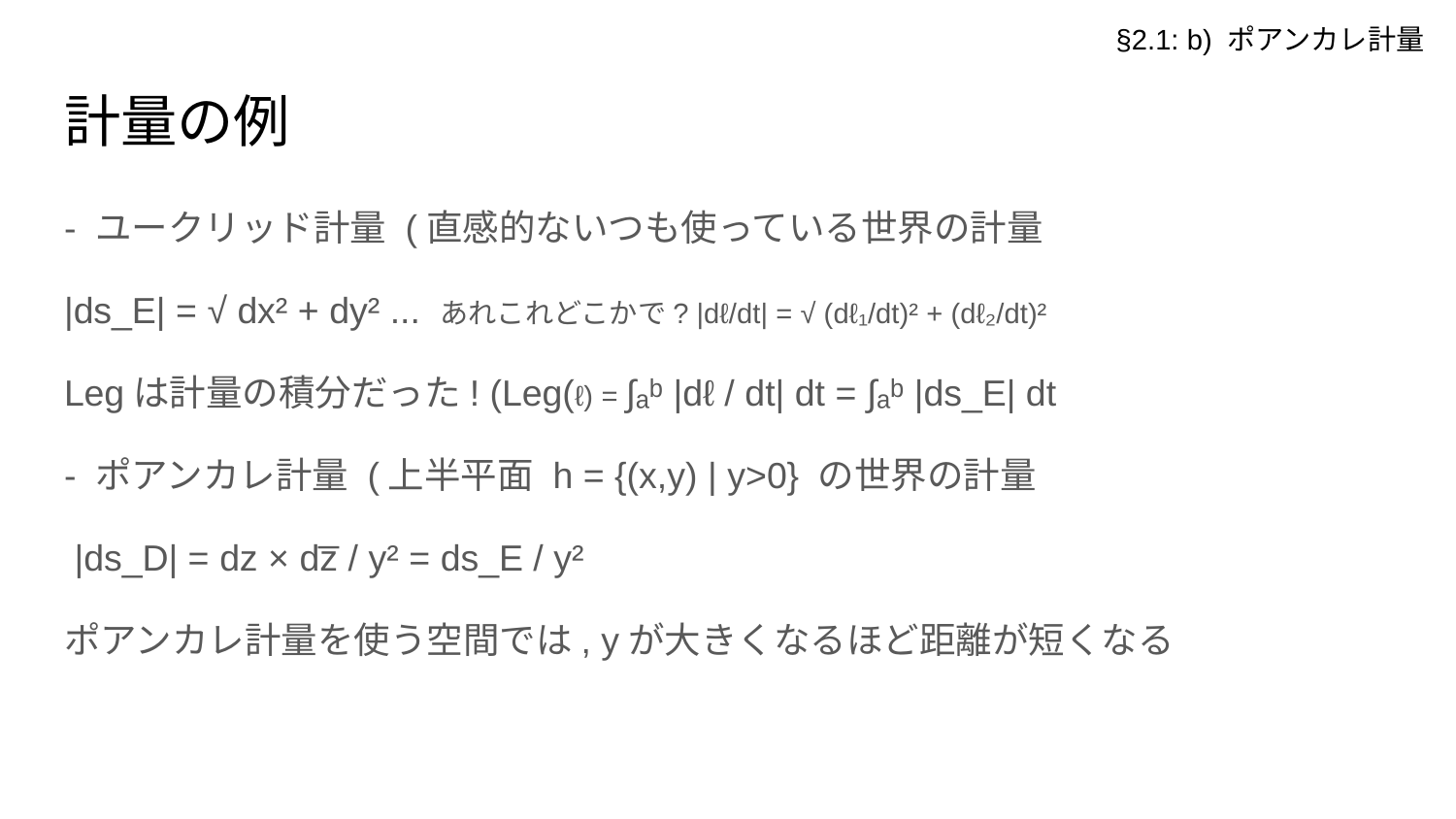

§2.1: b) ポアンカレ計量
# 計量の例
- ユークリッド計量 (直感的ないつも使っている世界の計量
|ds_E| = √ dx² + dy² ... あれこれどこかで? |dℓ/dt| = √ (dℓ₁/dt)² + (dℓ₂/dt)²
Legは計量の積分だった! (Leg(ℓ) = ∫ₐᵇ |dℓ / dt| dt = ∫ₐᵇ |ds_E| dt
- ポアンカレ計量 (上半平面 h = {(x,y) | y>0} の世界の計量
 |ds_D| = dz × dz̅ / y² = ds_E / y²
ポアンカレ計量を使う空間では, yが大きくなるほど距離が短くなる